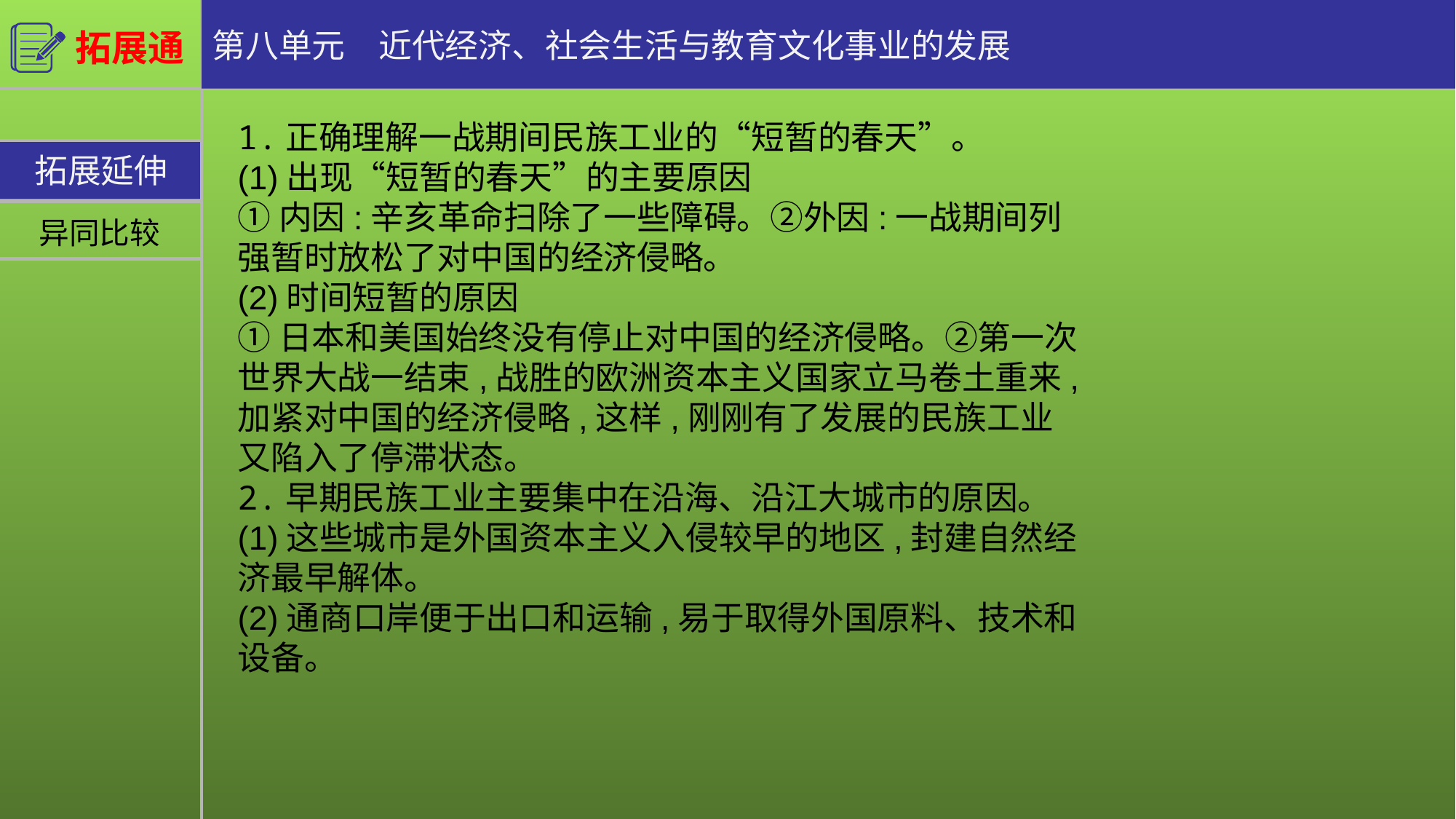

第八单元　近代经济、社会生活与教育文化事业的发展
拓展通

1.正确理解一战期间民族工业的“短暂的春天”。
(1)出现“短暂的春天”的主要原因
①内因:辛亥革命扫除了一些障碍。②外因:一战期间列强暂时放松了对中国的经济侵略。
(2)时间短暂的原因
①日本和美国始终没有停止对中国的经济侵略。②第一次世界大战一结束,战胜的欧洲资本主义国家立马卷土重来,加紧对中国的经济侵略,这样,刚刚有了发展的民族工业又陷入了停滞状态。
2.早期民族工业主要集中在沿海、沿江大城市的原因。
(1)这些城市是外国资本主义入侵较早的地区,封建自然经济最早解体。
(2)通商口岸便于出口和运输,易于取得外国原料、技术和设备。
拓展延伸

异同比较